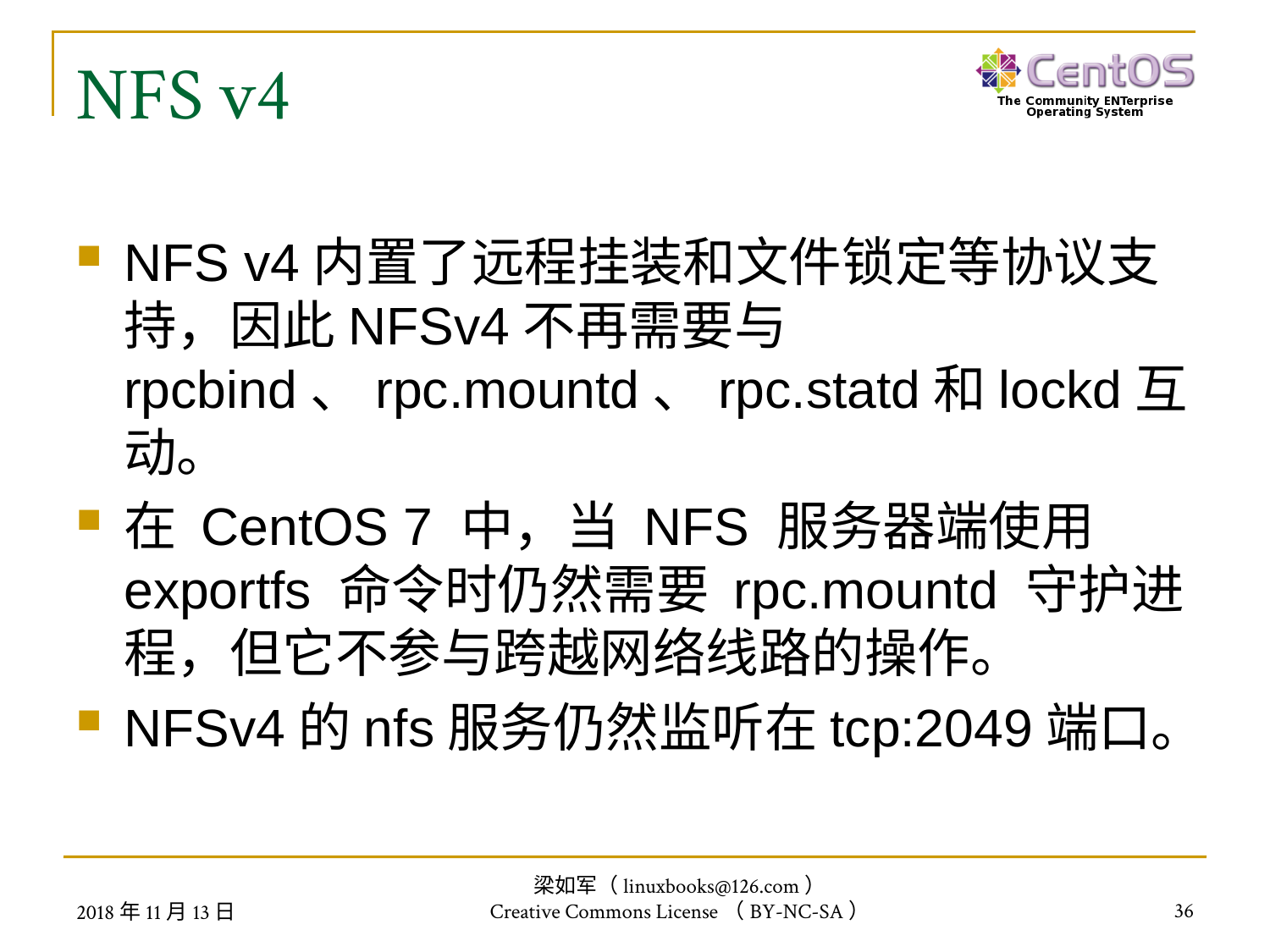

# NFS v4
NFS v4内置了远程挂装和文件锁定等协议支持，因此NFSv4不再需要与rpcbind、rpc.mountd、rpc.statd和lockd互动。
在 CentOS 7 中，当 NFS 服务器端使用 exportfs 命令时仍然需要 rpc.mountd 守护进程，但它不参与跨越网络线路的操作。
NFSv4的nfs服务仍然监听在tcp:2049端口。

梁如军（linuxbooks@126.com）
Creative Commons License（BY-NC-SA）
2018年11月13日
36